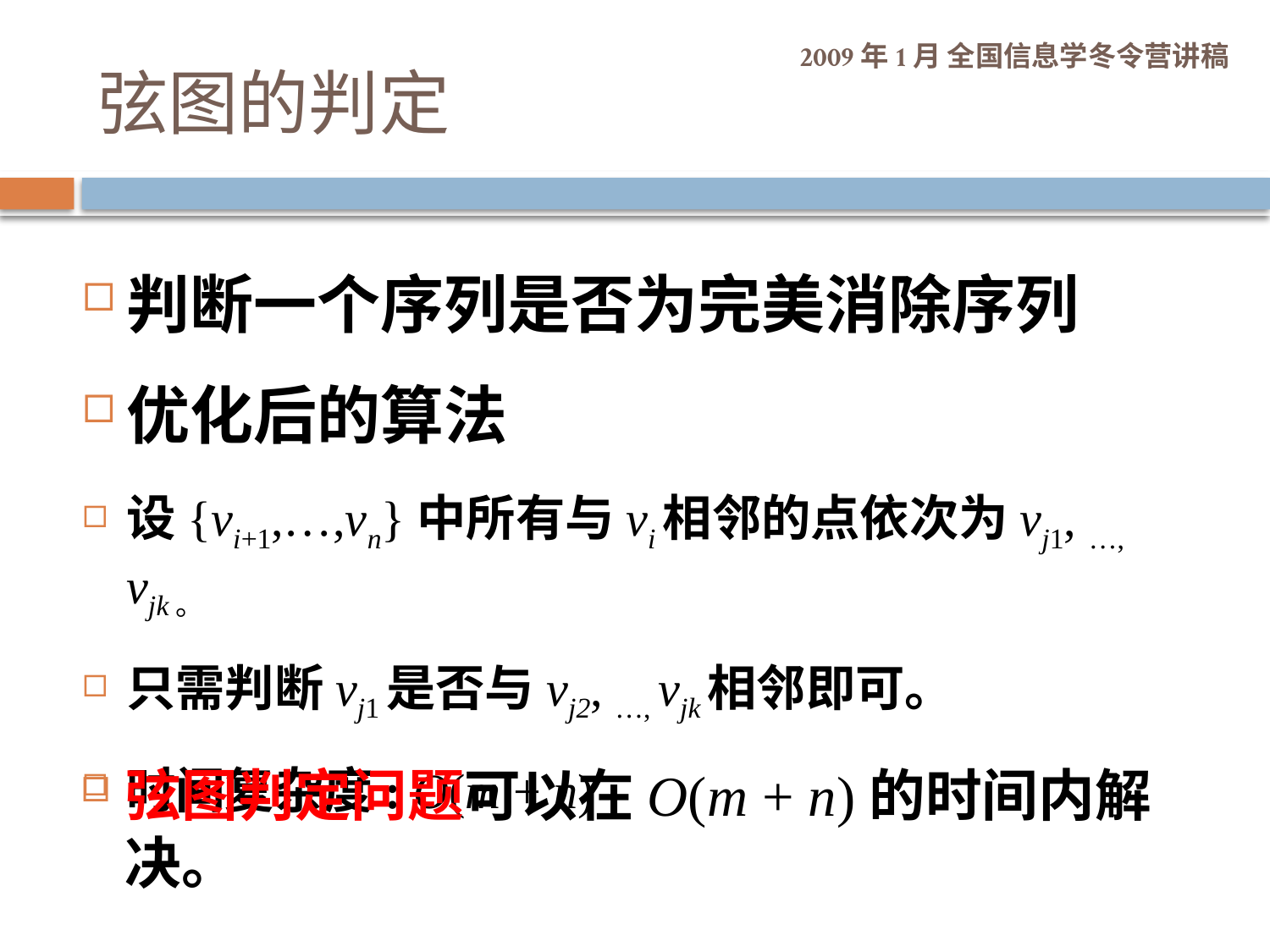

# 弦图的判定
判断一个序列是否为完美消除序列
优化后的算法
设{vi+1,…,vn}中所有与vi相邻的点依次为vj1, …, vjk。
只需判断vj1是否与vj2, …, vjk相邻即可。
时间复杂度: O(m + n)

弦图判定问题可以在O(m + n)的时间内解决。